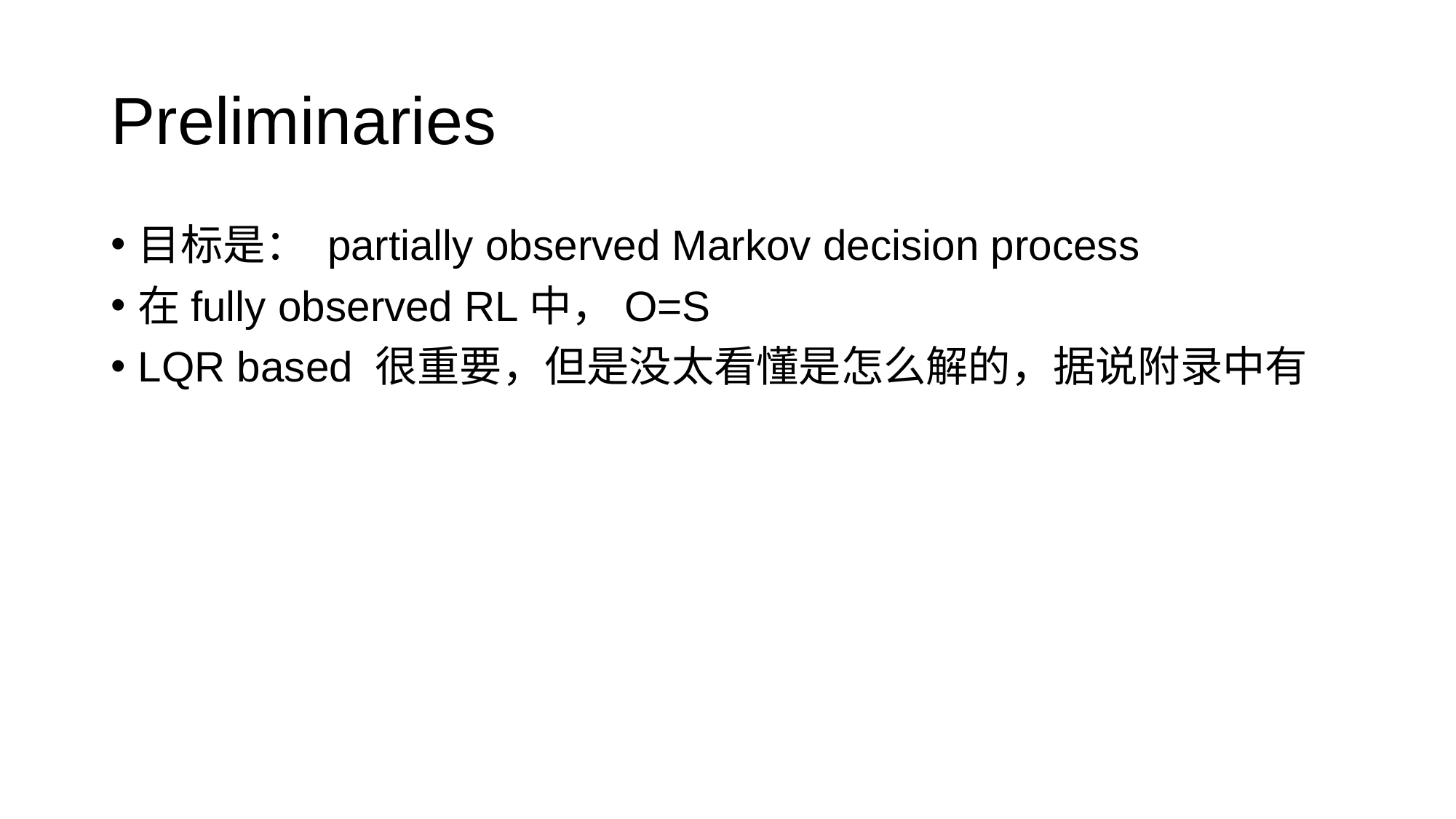

# Preliminaries
目标是： partially observed Markov decision process
在fully observed RL中，O=S
LQR based 很重要，但是没太看懂是怎么解的，据说附录中有